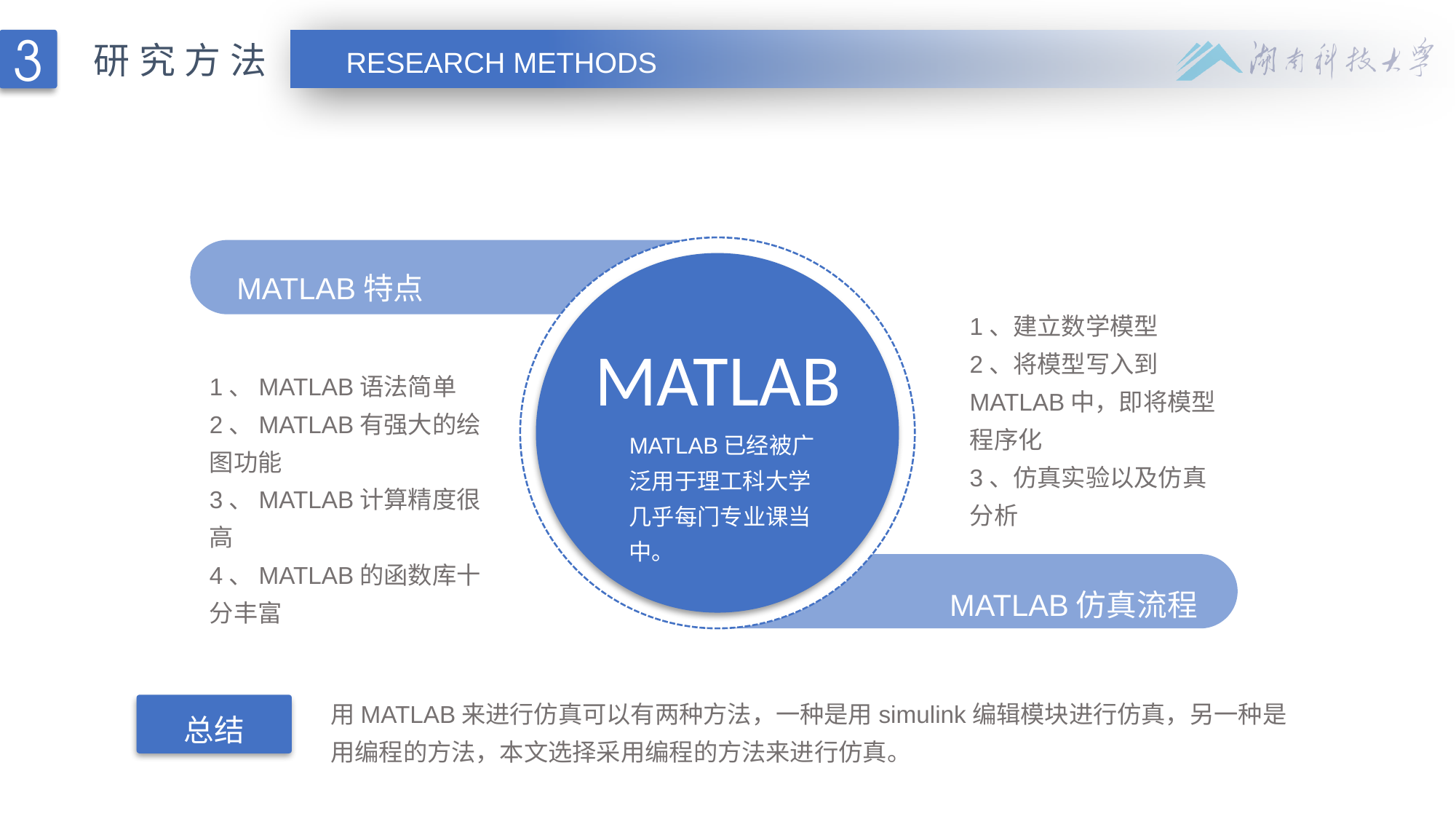

3

研究方法

RESEARCH METHODS

MATLAB特点

1、建立数学模型
2、将模型写入到MATLAB中，即将模型程序化
3、仿真实验以及仿真分析
MATLAB

1、MATLAB语法简单
2、MATLAB有强大的绘图功能
3、MATLAB计算精度很高
4、MATLAB的函数库十分丰富

MATLAB已经被广泛用于理工科大学几乎每门专业课当中。
MATLAB仿真流程
用MATLAB来进行仿真可以有两种方法，一种是用simulink编辑模块进行仿真，另一种是用编程的方法，本文选择采用编程的方法来进行仿真。
总结